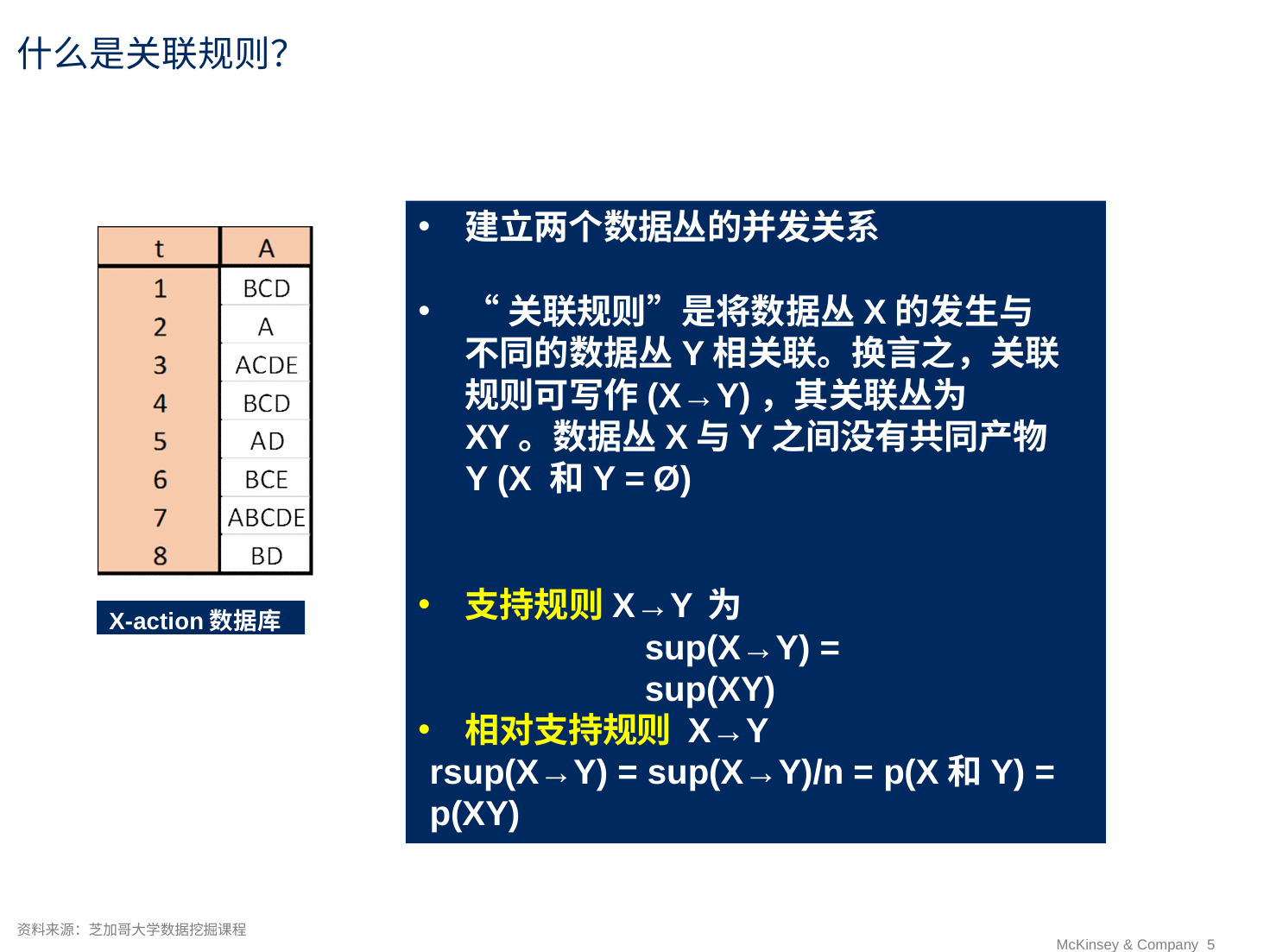

什么是关联规则？
#

建立两个数据丛的并发关系

“关联规则”是将数据丛X的发生与不同的数据丛Y相关联。换言之，关联规则可写作(X→Y)，其关联丛为XY。数据丛X与Y之间没有共同产物Y (X 和Y = Ø)

支持规则X→Y 为
sup(X→Y) = sup(XY)
X-action数据库
相对支持规则 X→Y
rsup(X→Y) = sup(X→Y)/n = p(X和Y) = p(XY)
资料来源：芝加哥大学数据挖掘课程
McKinsey & Company 5